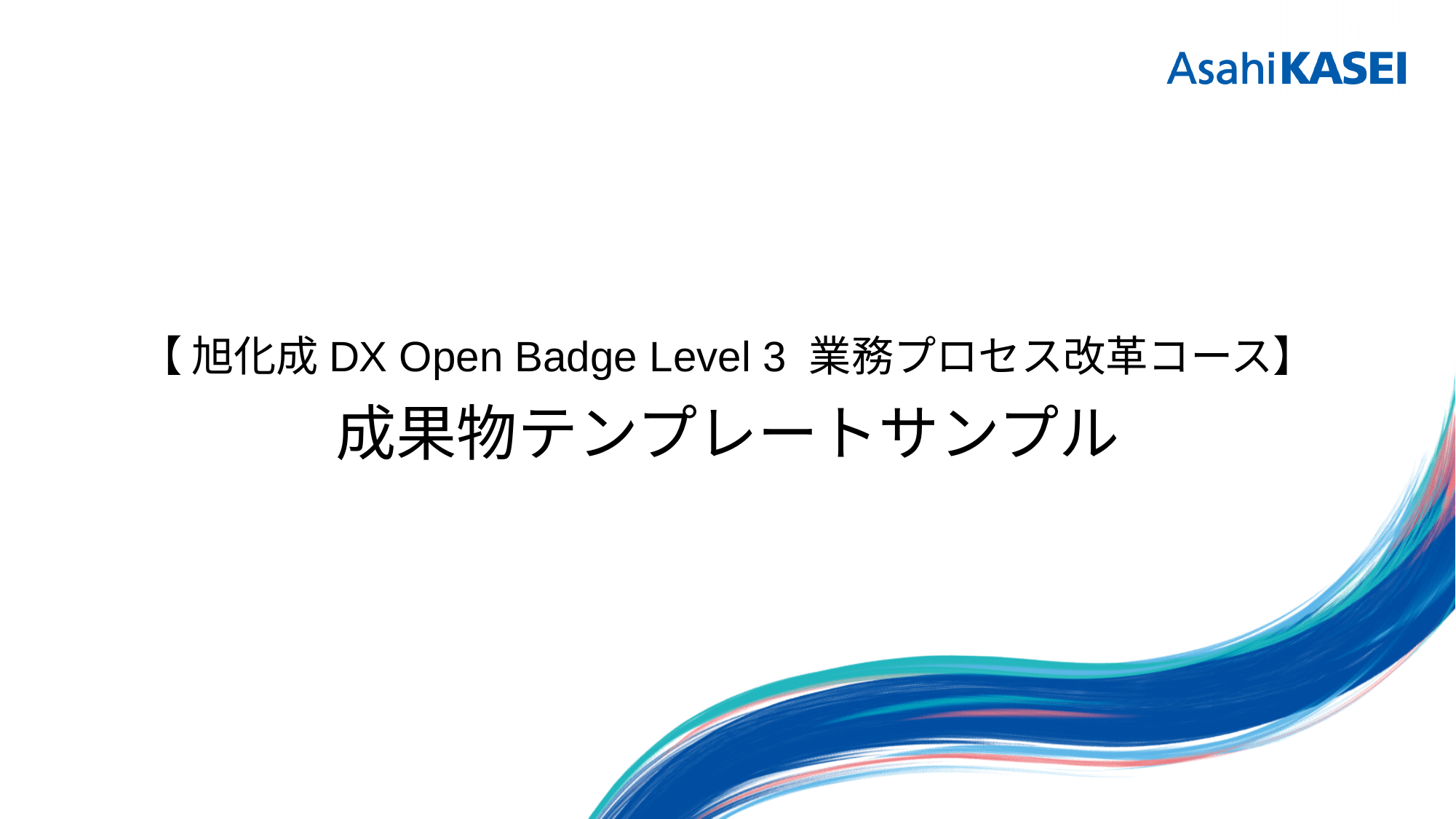

# 【 旭化成DX Open Badge Level 3 業務プロセス改革コース】 成果物テンプレートサンプル